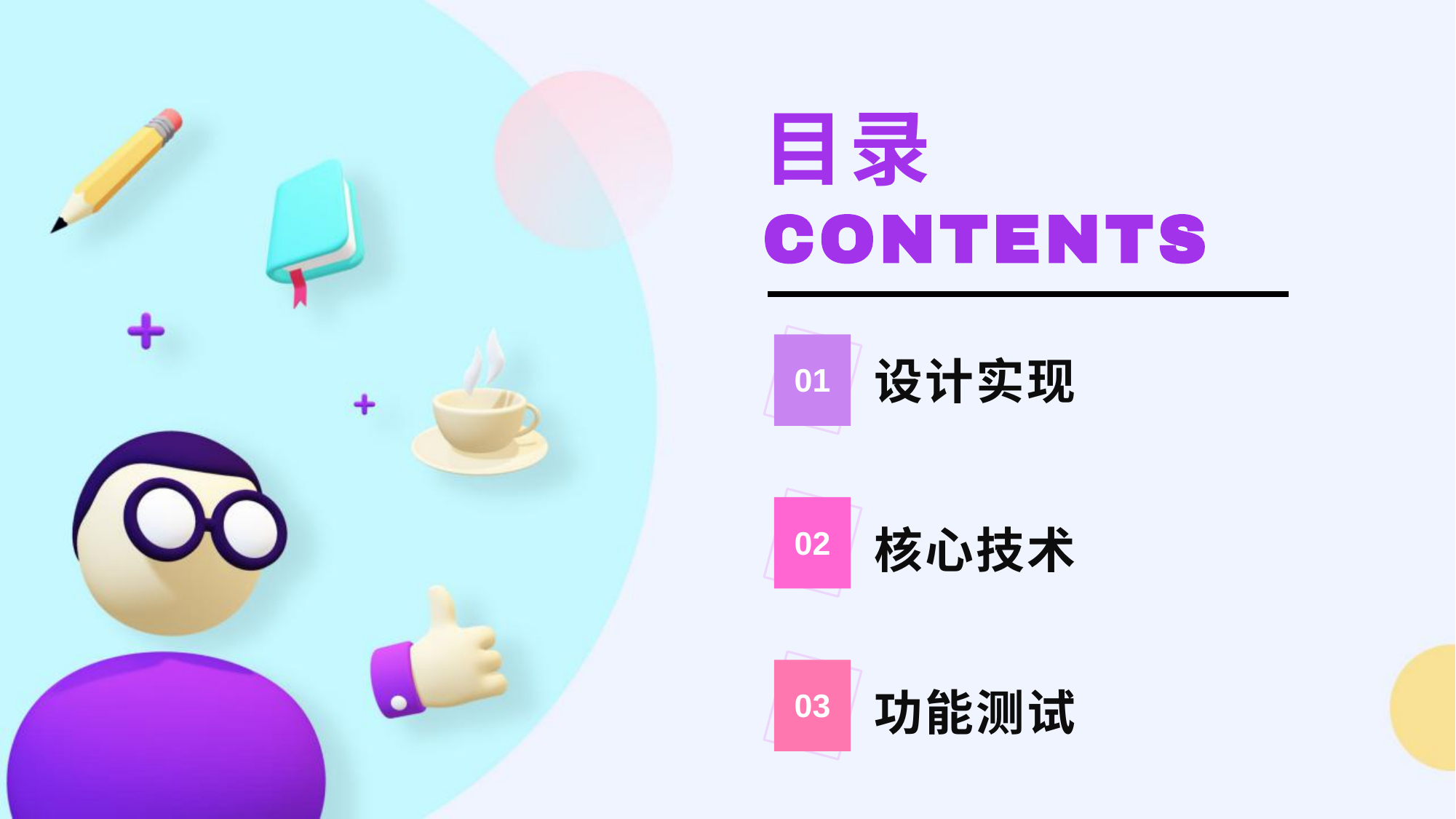

目录 CONTENTS

设计实现

01
核心技术

02
功能测试

03